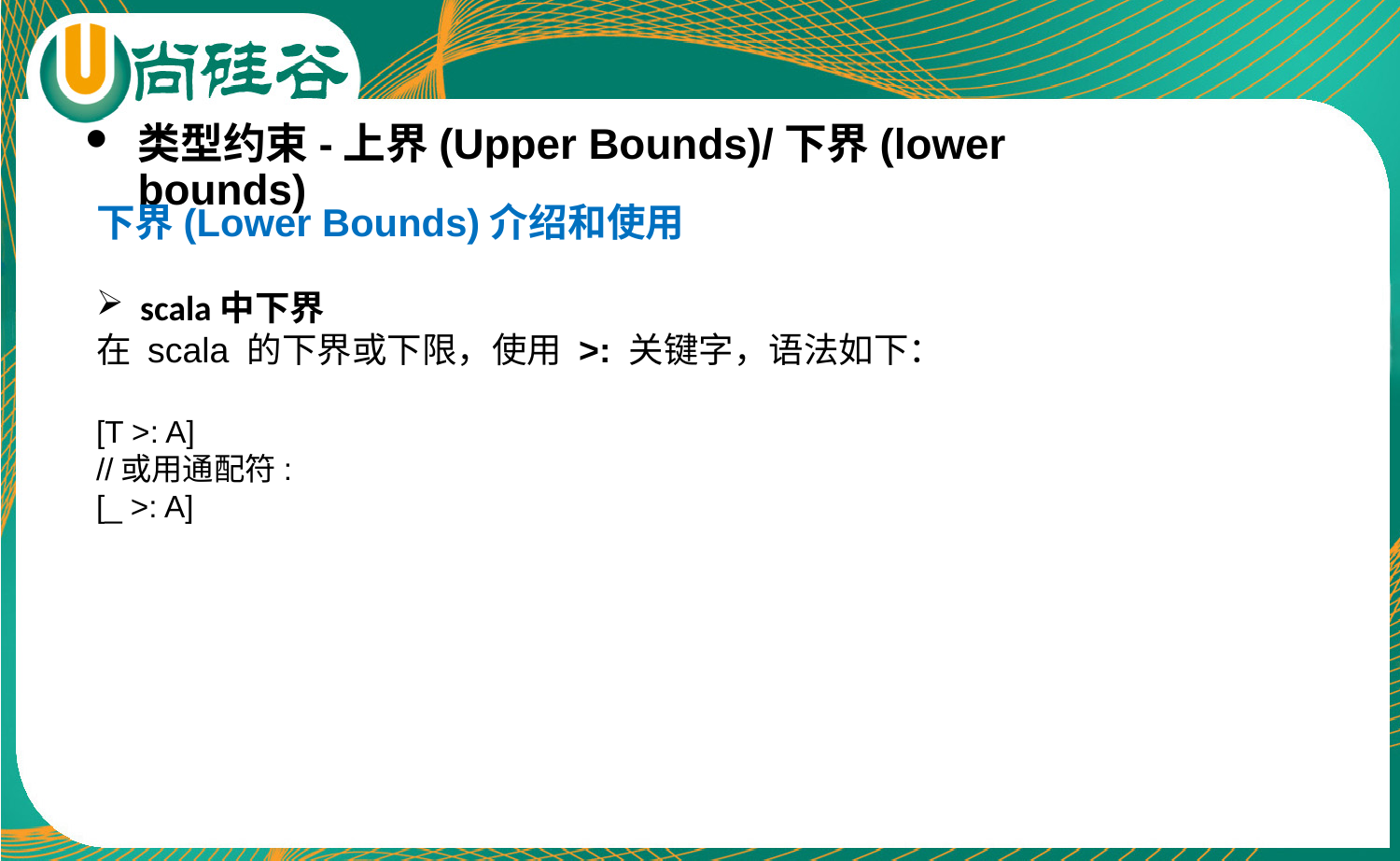

类型约束-上界(Upper Bounds)/下界(lower bounds)

下界(Lower Bounds)介绍和使用

scala中下界
在 scala 的下界或下限，使用 >: 关键字，语法如下：

[T >: A]
//或用通配符:
[_ >: A]